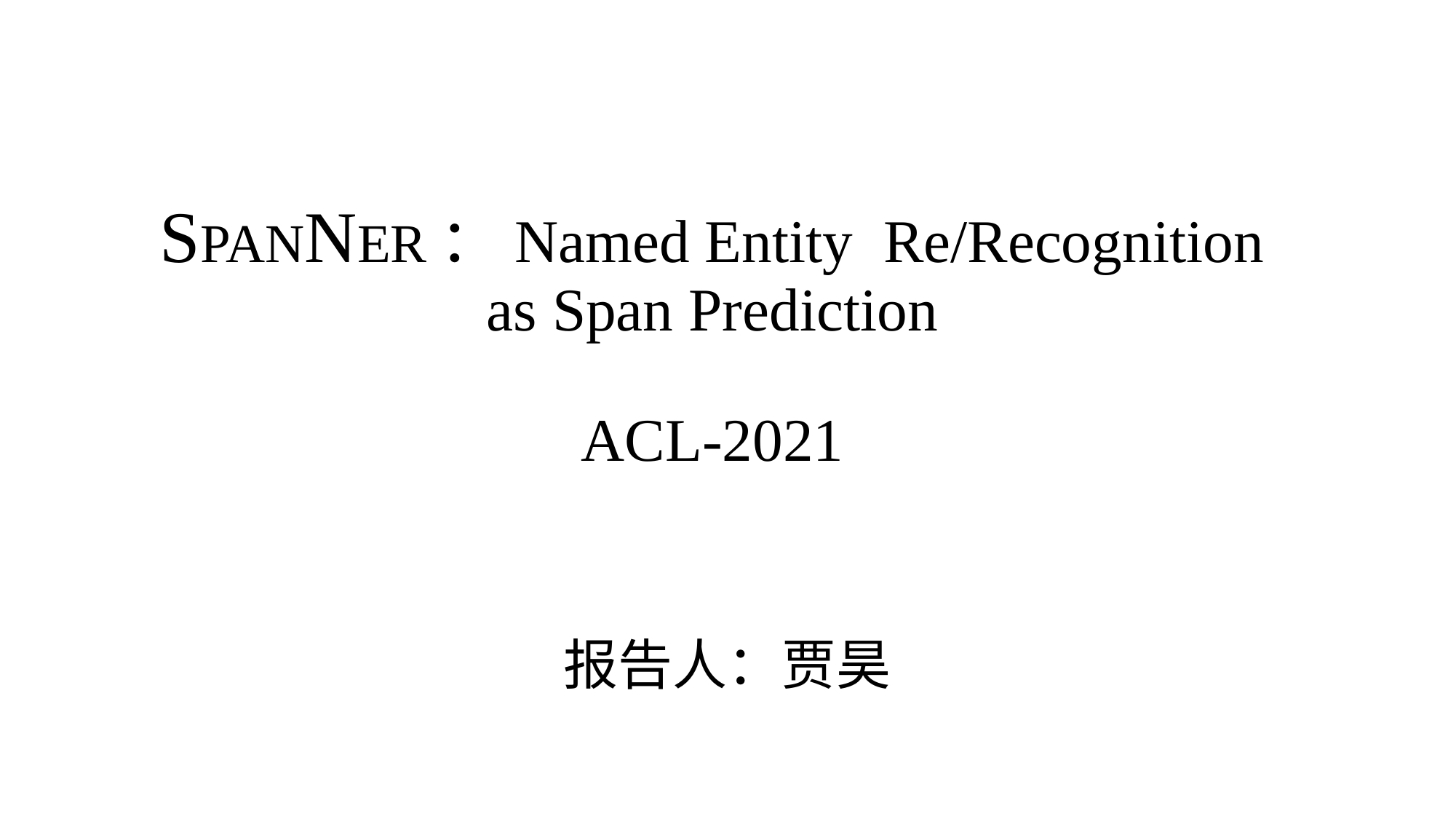

# SPANNER：Named Entity  Re/Recognition as Span Prediction ACL-2021
报告人：贾昊